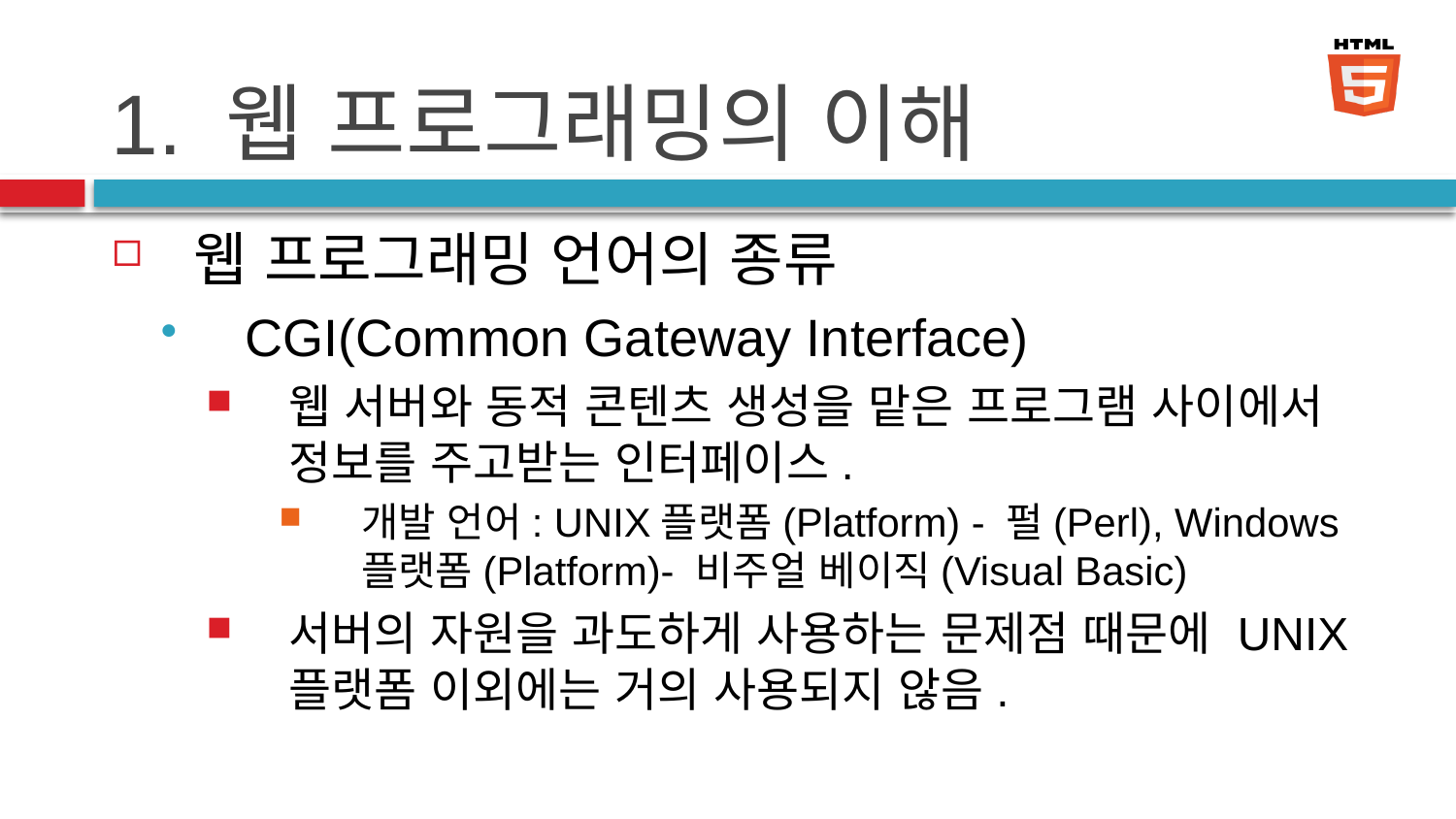

# 1. 웹 프로그래밍의 이해
웹 프로그래밍 언어의 종류
CGI(Common Gateway Interface)
웹 서버와 동적 콘텐츠 생성을 맡은 프로그램 사이에서 정보를 주고받는 인터페이스.
개발 언어: UNIX플랫폼(Platform) - 펄(Perl), Windows플랫폼(Platform)- 비주얼 베이직(Visual Basic)
서버의 자원을 과도하게 사용하는 문제점 때문에 UNIX플랫폼 이외에는 거의 사용되지 않음.